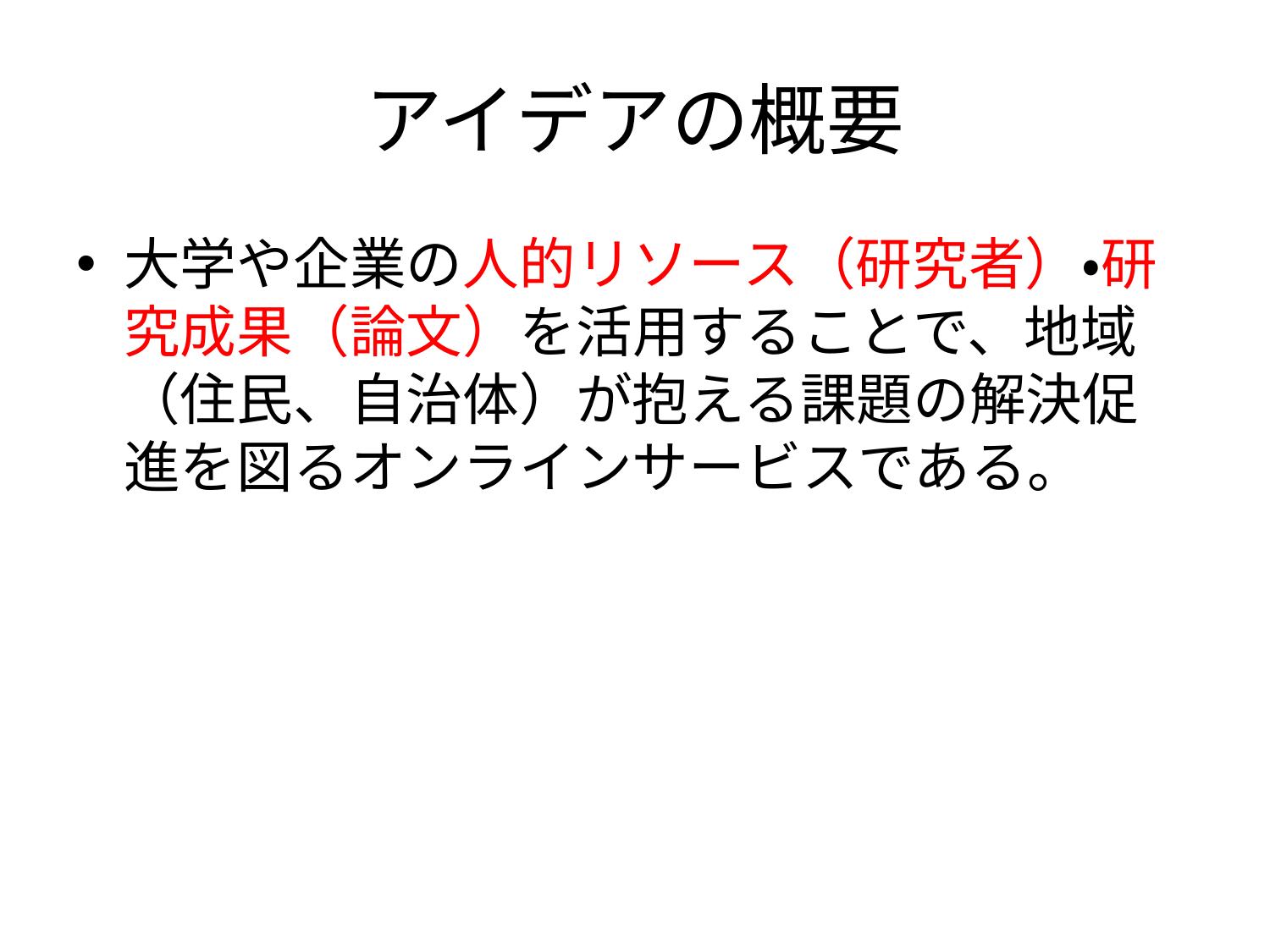

# アイデアの概要
大学や企業の人的リソース（研究者）・研究成果（論文）を活用することで、地域（住民、自治体）が抱える課題の解決促進を図るオンラインサービスである。